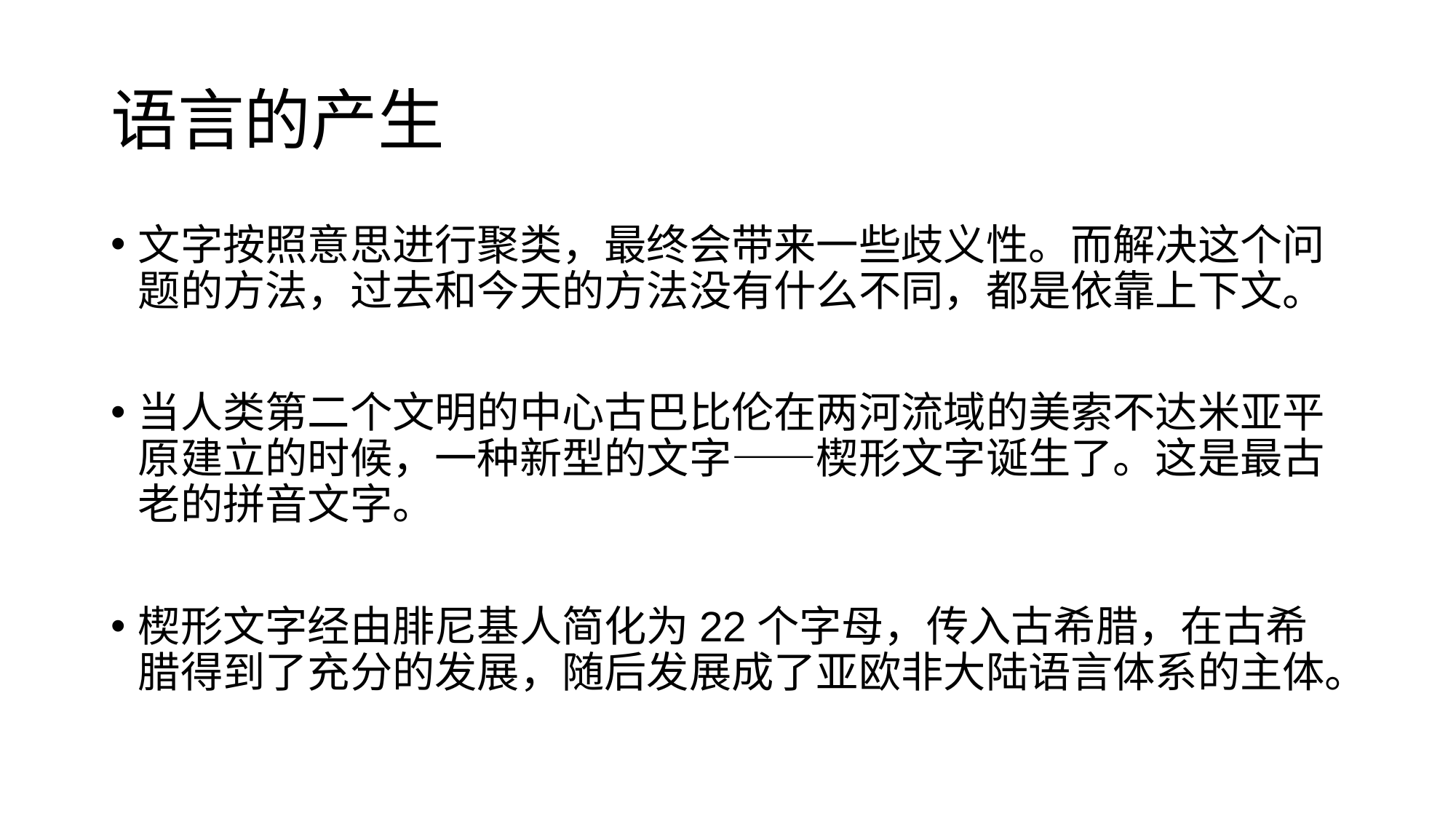

# 语言的产生
文字按照意思进行聚类，最终会带来一些歧义性。而解决这个问题的方法，过去和今天的方法没有什么不同，都是依靠上下文。

当人类第二个文明的中心古巴比伦在两河流域的美索不达米亚平原建立的时候，一种新型的文字——楔形文字诞生了。这是最古老的拼音文字。

楔形文字经由腓尼基人简化为22个字母，传入古希腊，在古希腊得到了充分的发展，随后发展成了亚欧非大陆语言体系的主体。